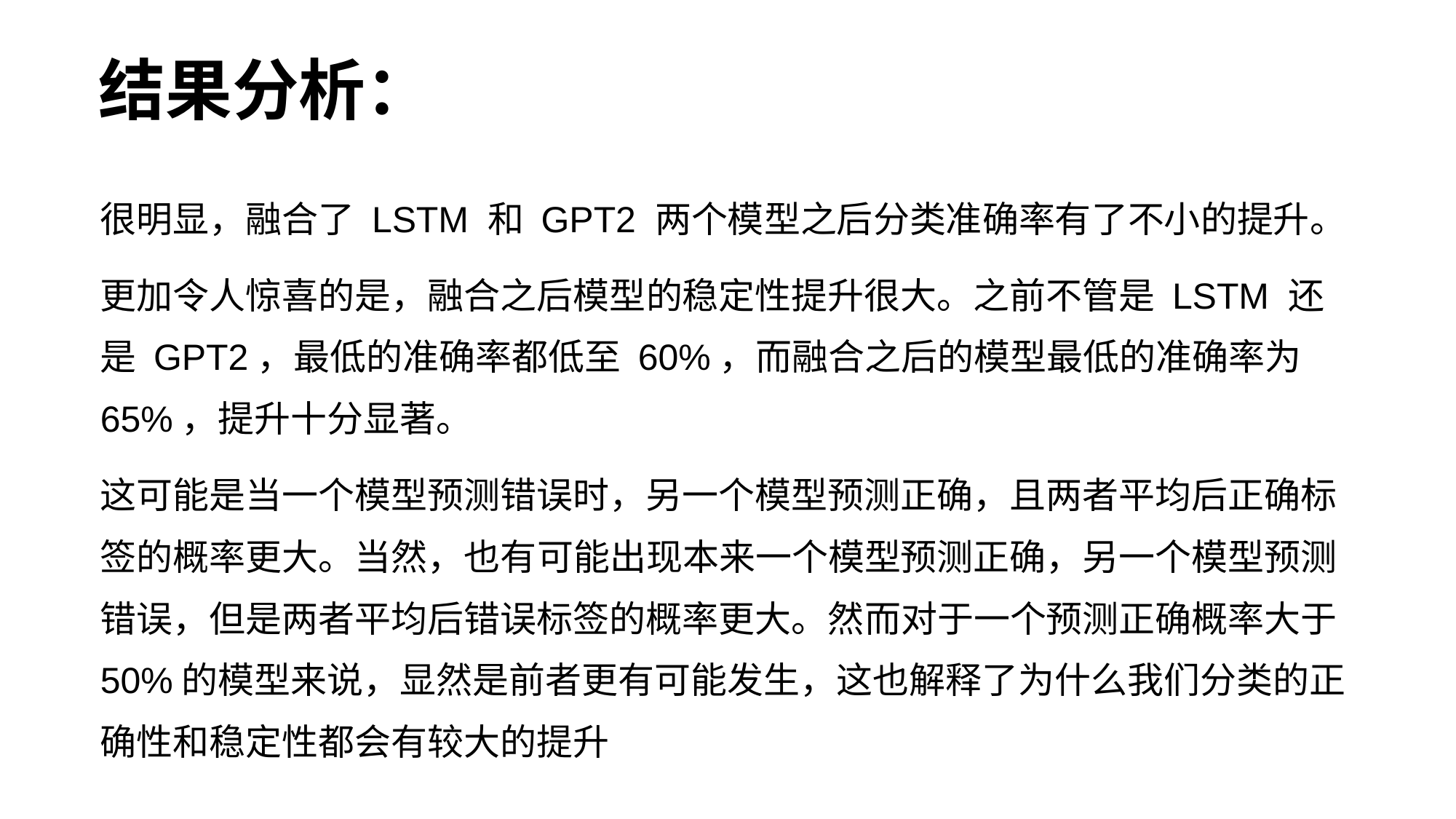

# 结果分析：
很明显，融合了 LSTM 和 GPT2 两个模型之后分类准确率有了不小的提升。
更加令人惊喜的是，融合之后模型的稳定性提升很大。之前不管是 LSTM 还是 GPT2，最低的准确率都低至 60%，而融合之后的模型最低的准确率为65%，提升十分显著。
这可能是当一个模型预测错误时，另一个模型预测正确，且两者平均后正确标签的概率更大。当然，也有可能出现本来一个模型预测正确，另一个模型预测错误，但是两者平均后错误标签的概率更大。然而对于一个预测正确概率大于50%的模型来说，显然是前者更有可能发生，这也解释了为什么我们分类的正确性和稳定性都会有较大的提升